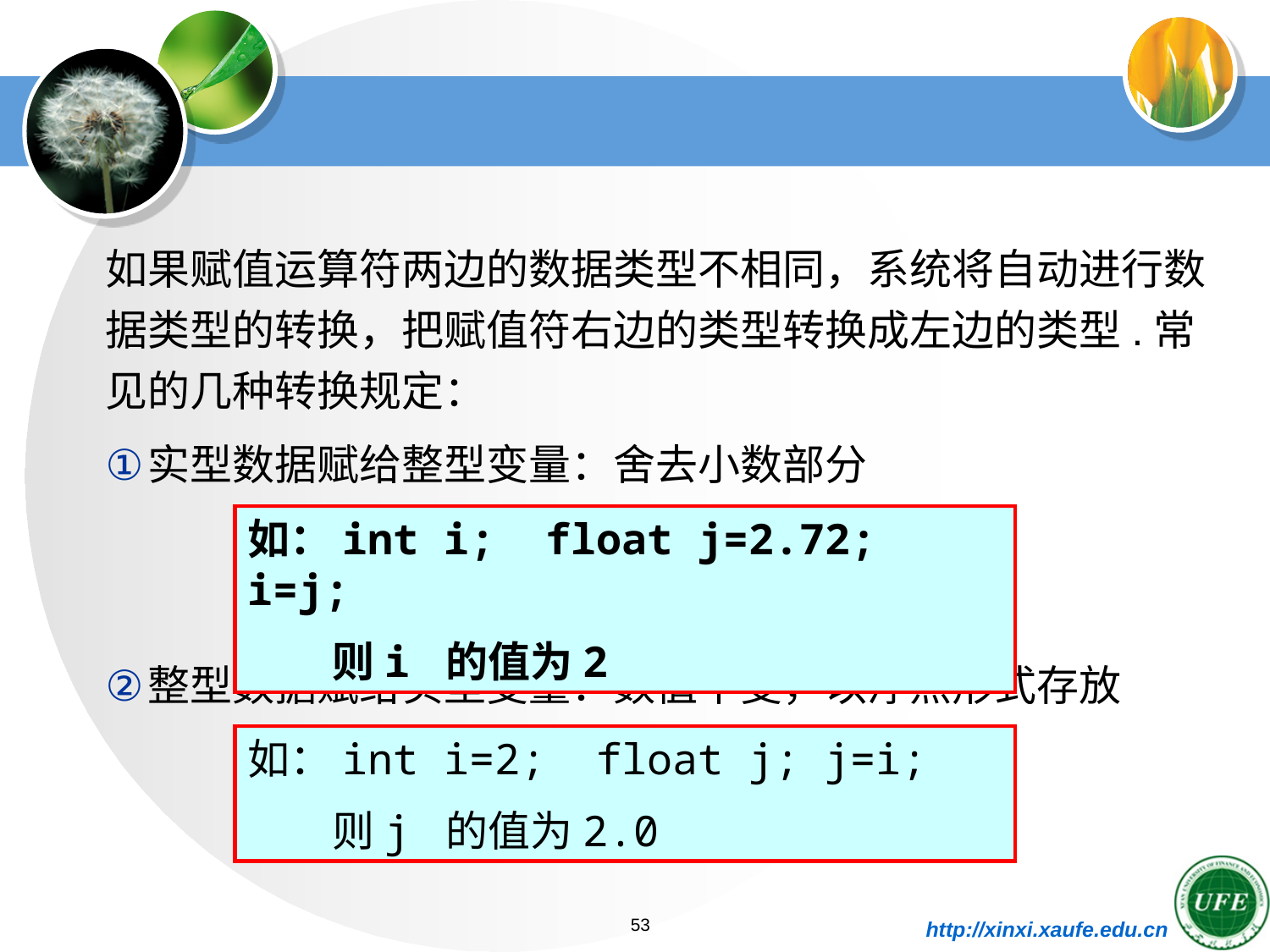

如果赋值运算符两边的数据类型不相同，系统将自动进行数据类型的转换，把赋值符右边的类型转换成左边的类型.常见的几种转换规定：
实型数据赋给整型变量：舍去小数部分

整型数据赋给实型变量：数值不变，以浮点形式存放

如：int i;  float j=2.72; i=j;
　　则i 的值为2
如：int i=2;  float j; j=i;
　　则j 的值为2.0
53
http://xinxi.xaufe.edu.cn